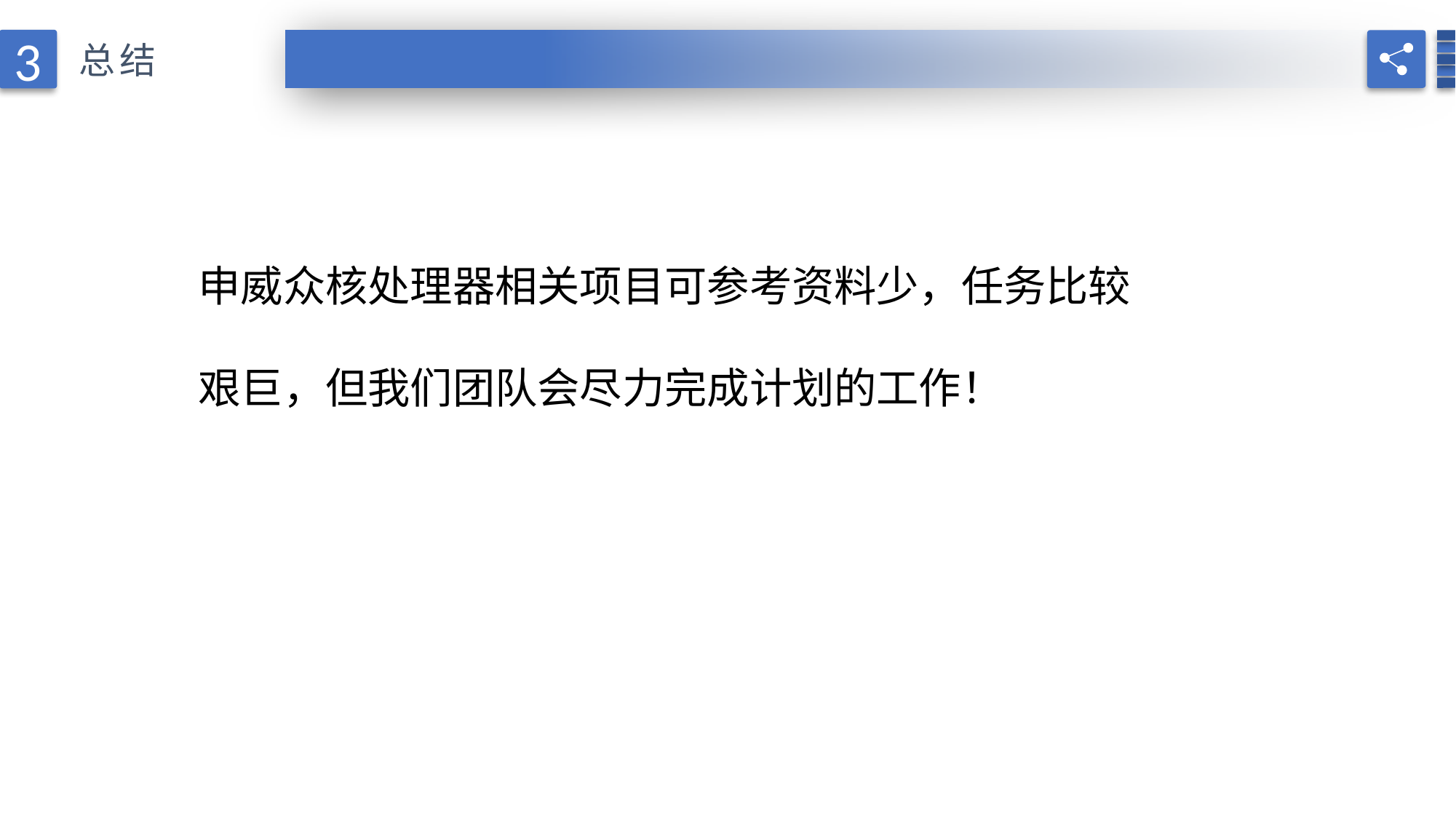

3

总结
申威众核处理器相关项目可参考资料少，任务比较

艰巨，但我们团队会尽力完成计划的工作！